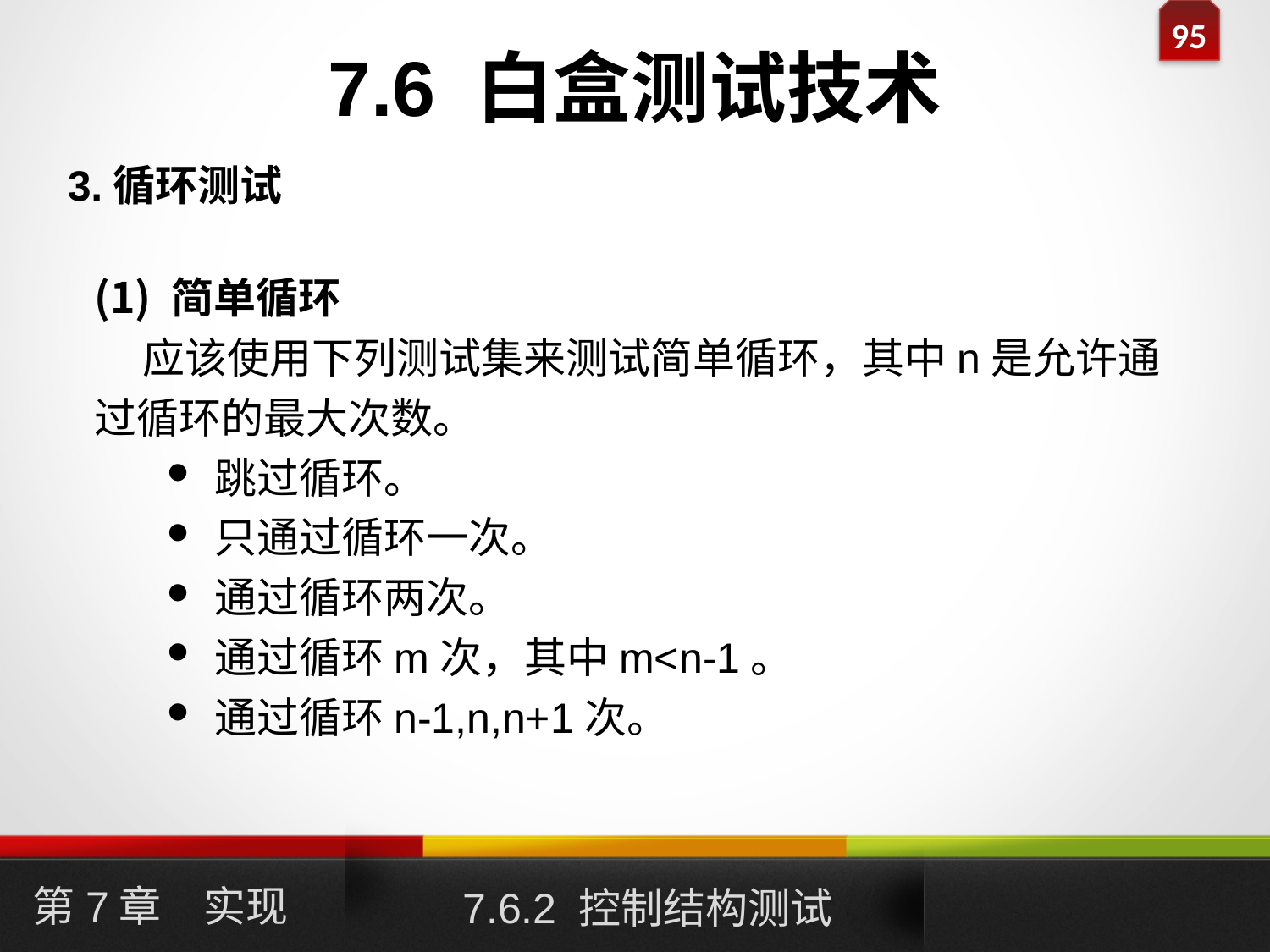

# 7.6 白盒测试技术
3.循环测试
 简单循环
    应该使用下列测试集来测试简单循环，其中n是允许通过循环的最大次数。
跳过循环。
只通过循环一次。
通过循环两次。
通过循环m次，其中m<n-1。
通过循环n-1,n,n+1次。
第7章　实现
7.6.2 控制结构测试